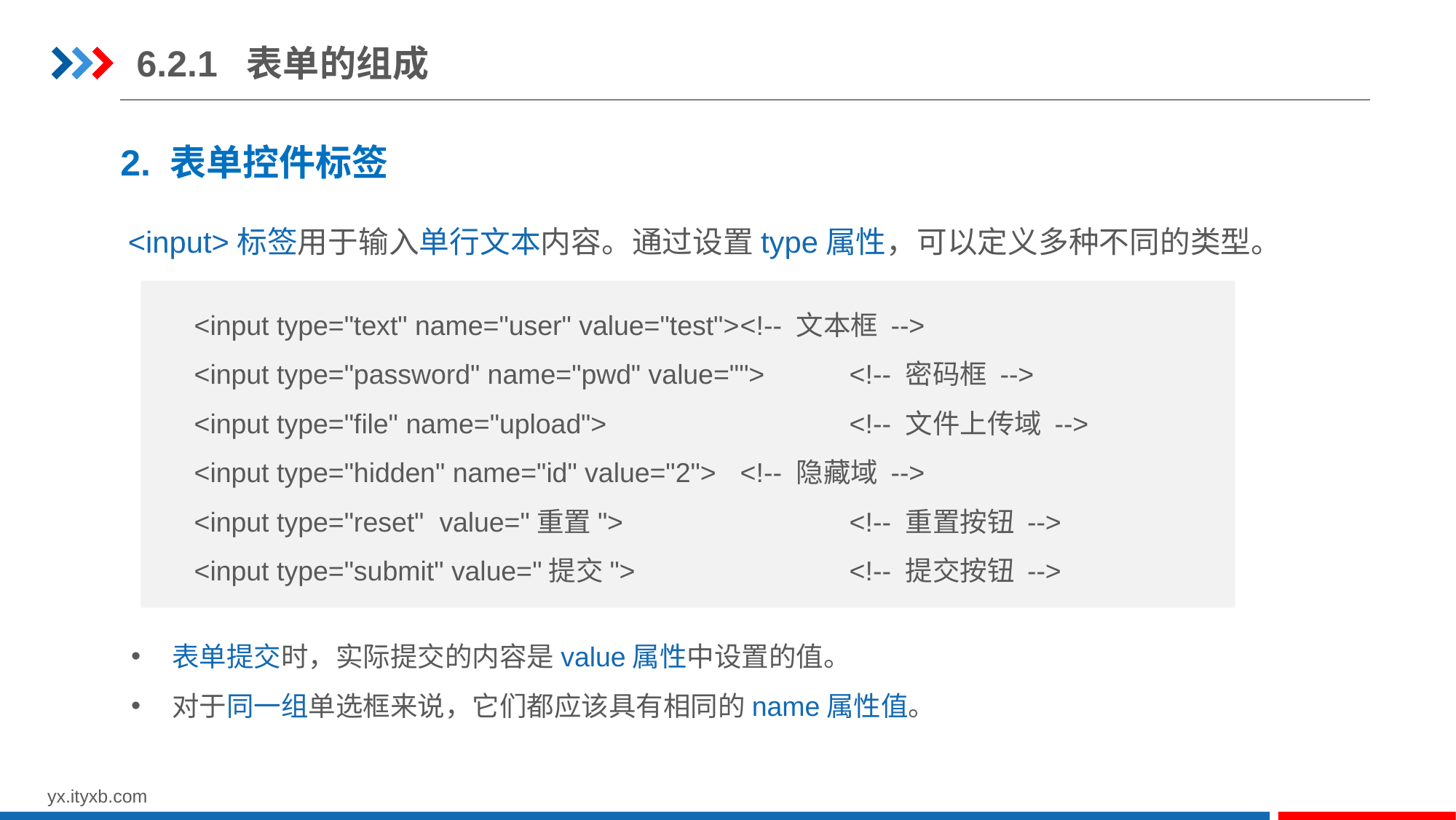

6.2.1  表单的组成
2. 表单控件标签
<input>标签用于输入单行文本内容。通过设置type属性，可以定义多种不同的类型。

<input type="text" name="user" value="test">	<!-- 文本框 -->
<input type="password" name="pwd" value="">	<!-- 密码框 -->
<input type="file" name="upload">         		<!-- 文件上传域 -->
<input type="hidden" name="id" value="2"> 	<!-- 隐藏域 -->
<input type="reset"  value="重置">         		<!-- 重置按钮 -->
<input type="submit" value="提交">        		<!-- 提交按钮 -->
表单提交时，实际提交的内容是value属性中设置的值。
对于同一组单选框来说，它们都应该具有相同的name属性值。